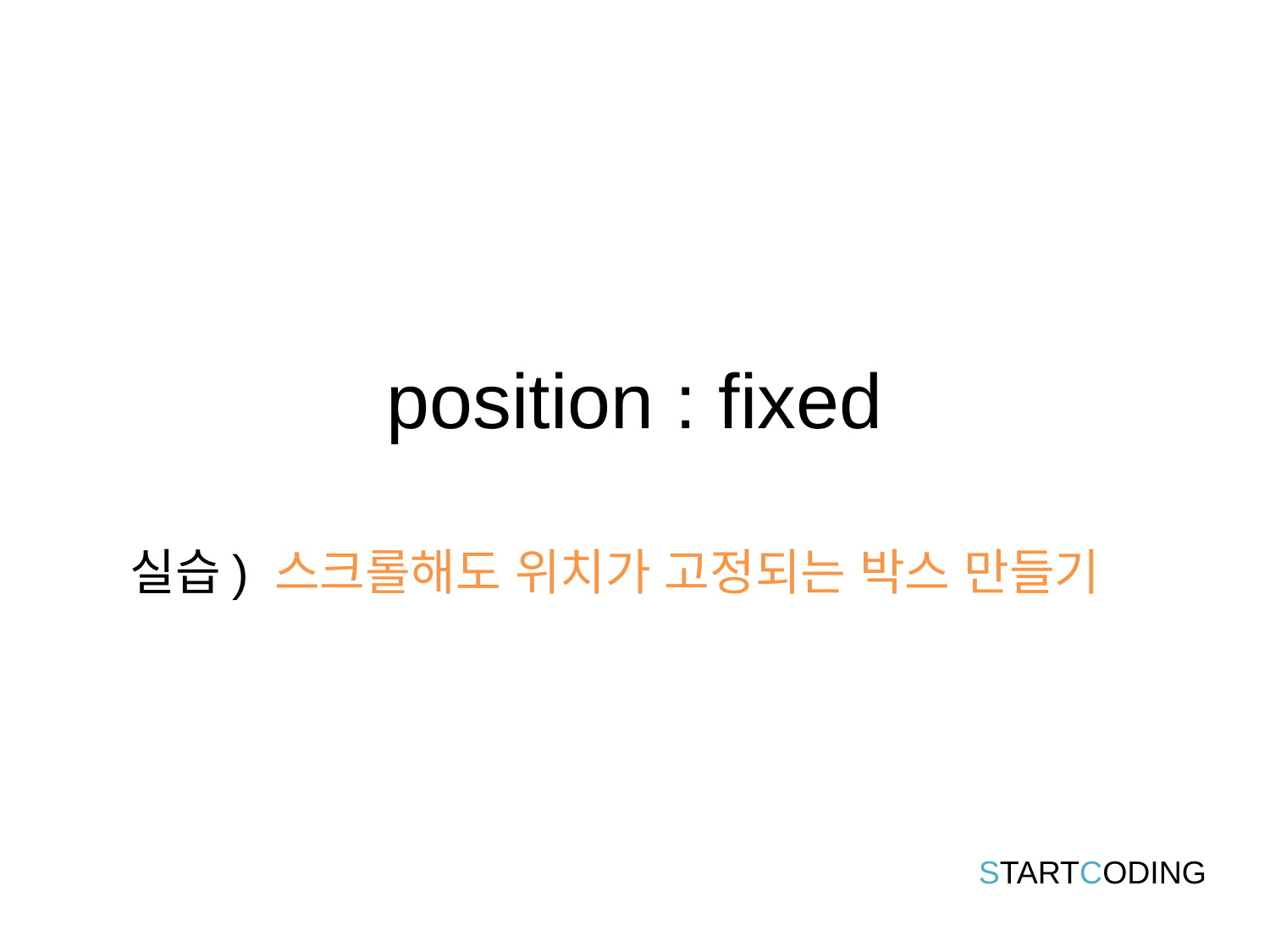

# position : fixed
실습) 스크롤해도 위치가 고정되는 박스 만들기
STARTCODING